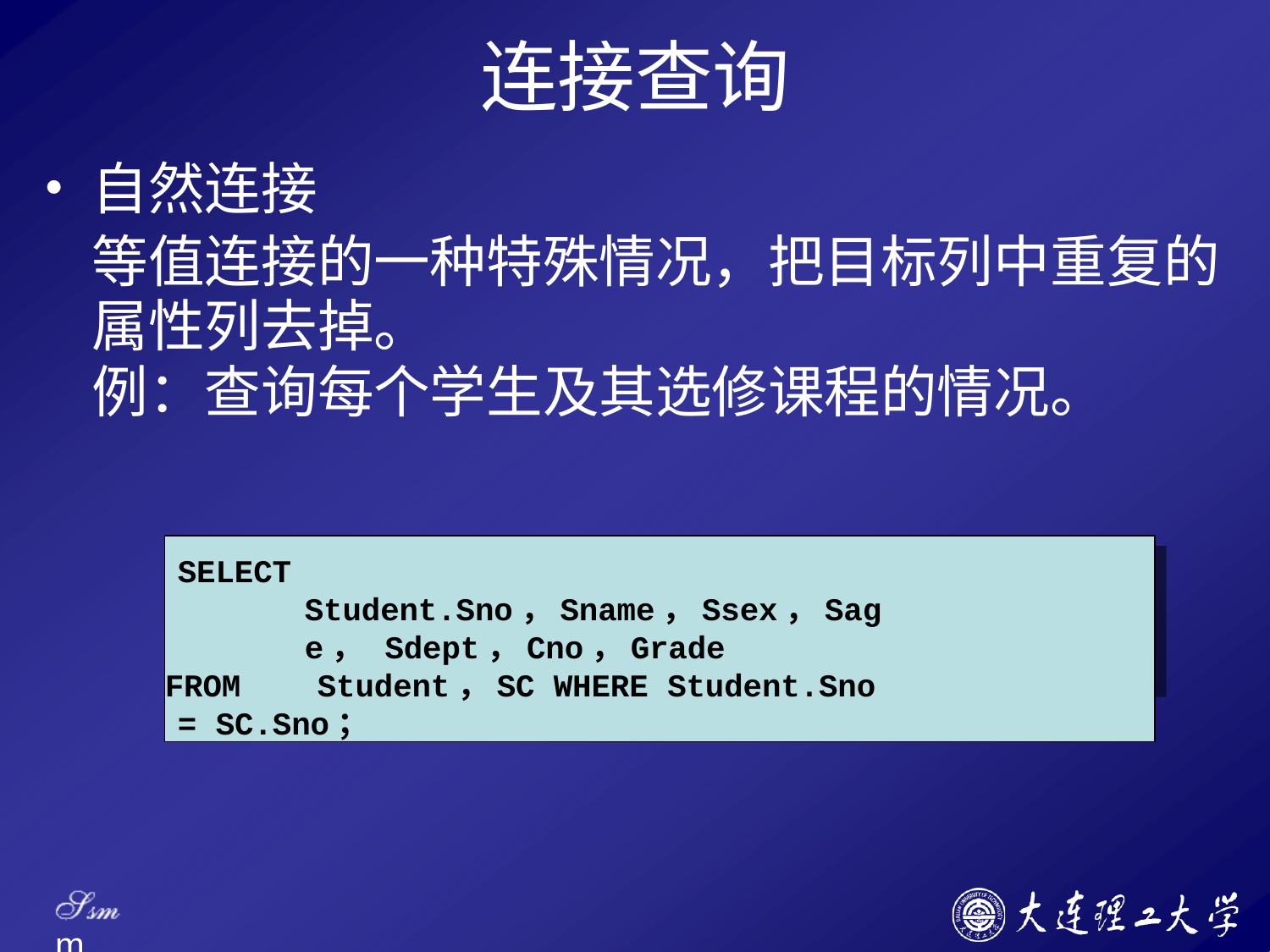

# 连接查询
自然连接
等值连接的一种特殊情况，把目标列中重复的 属性列去掉。
例：查询每个学生及其选修课程的情况。
SELECT Student.Sno，Sname，Ssex，Sage，  Sdept，Cno，Grade
FROM	Student，SC WHERE Student.Sno = SC.Sno；

Ssm